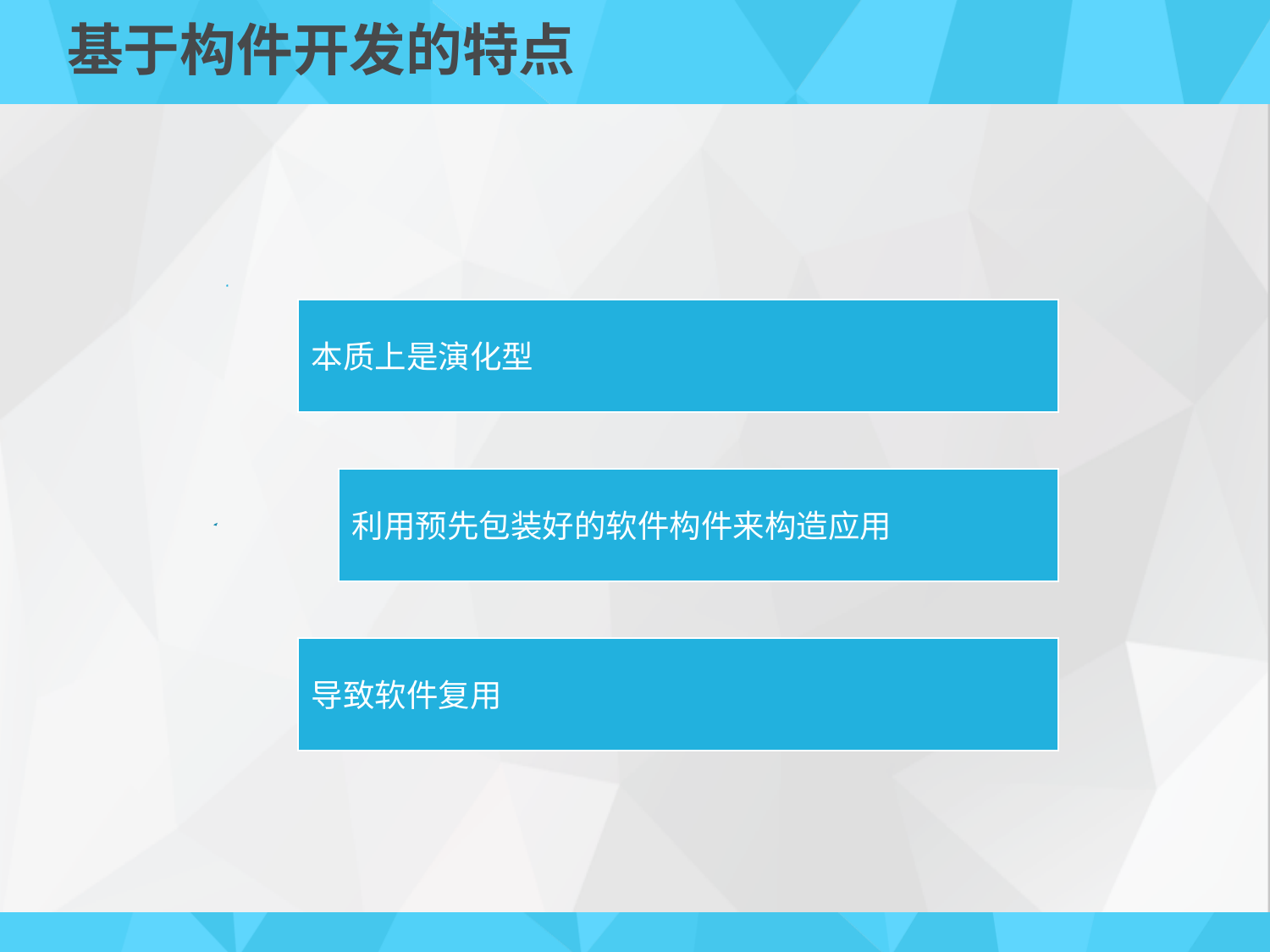

# 基于构件开发的特点
本质上是演化型
利用预先包装好的软件构件来构造应用
导致软件复用